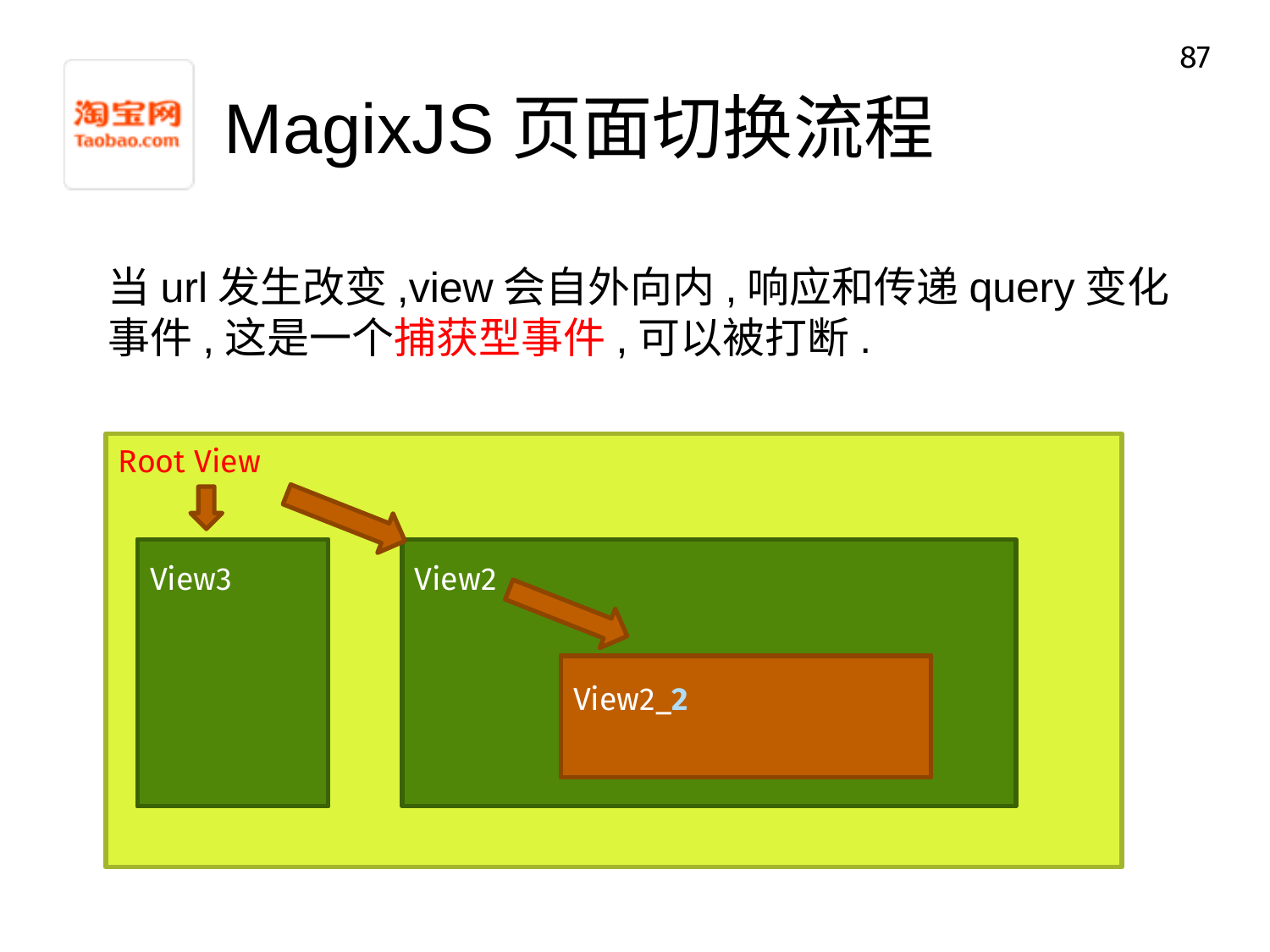

87
# MagixJS页面切换流程
当url发生改变,view会自外向内,响应和传递query变化事件,这是一个捕获型事件,可以被打断.
Root View

View1

View3

View2

View2_1

View2_2